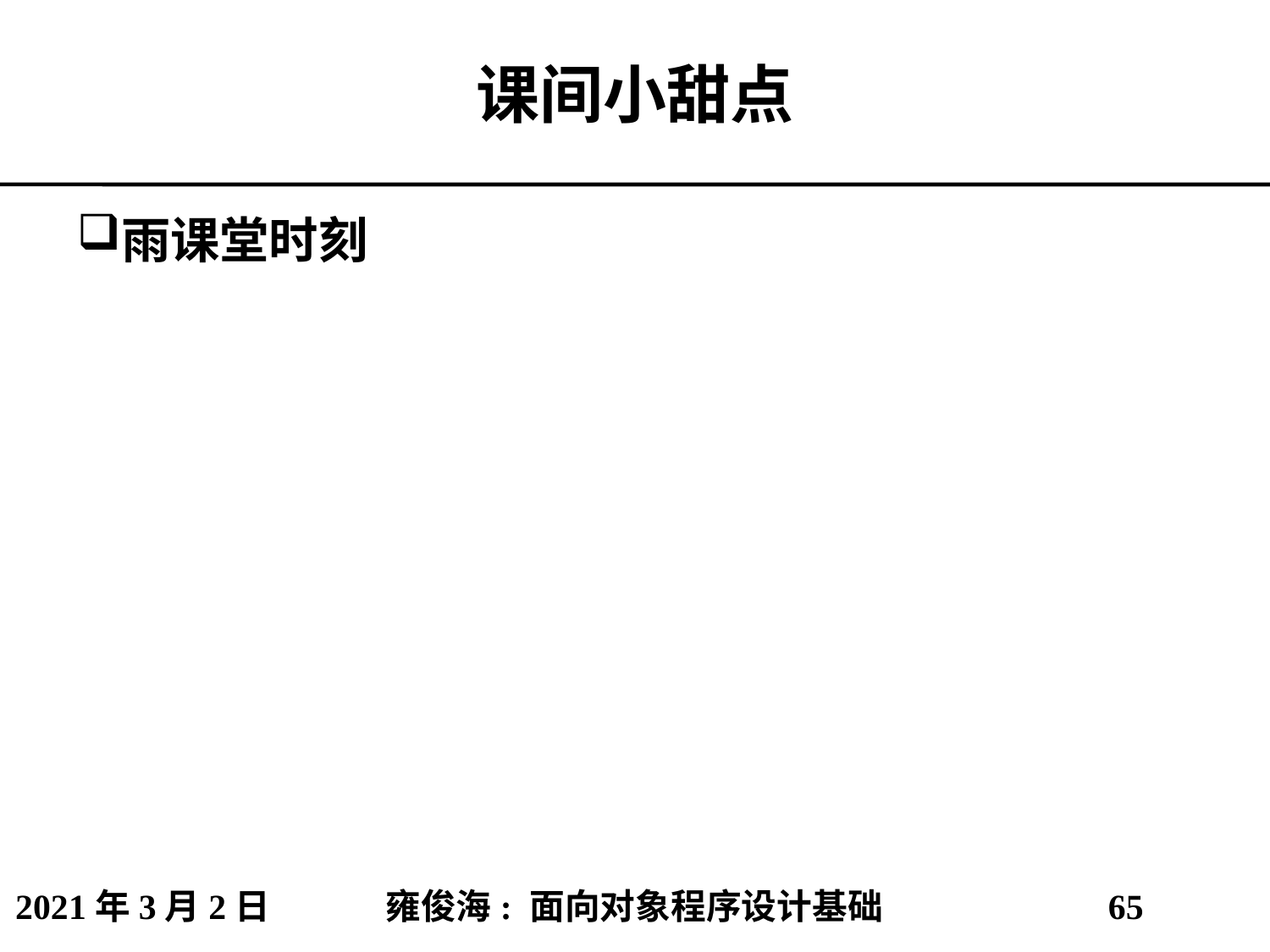

# 课间小甜点

雨课堂时刻
2021年3月2日
雍俊海: 面向对象程序设计基础
65